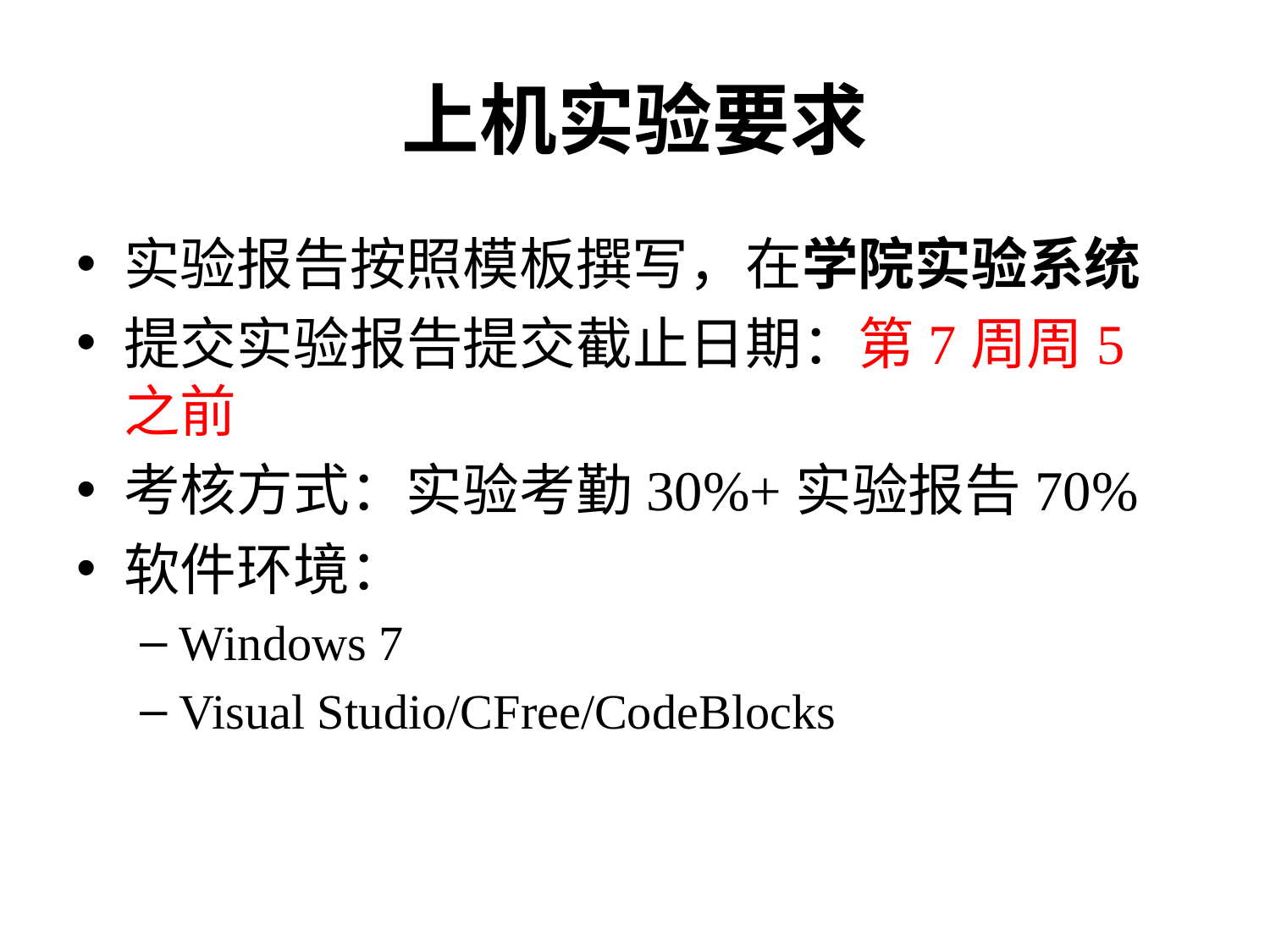

# 上机实验要求
实验报告按照模板撰写，在学院实验系统
提交实验报告提交截止日期：第7周周5之前
考核方式：实验考勤30%+实验报告70%
软件环境：
Windows 7
Visual Studio/CFree/CodeBlocks